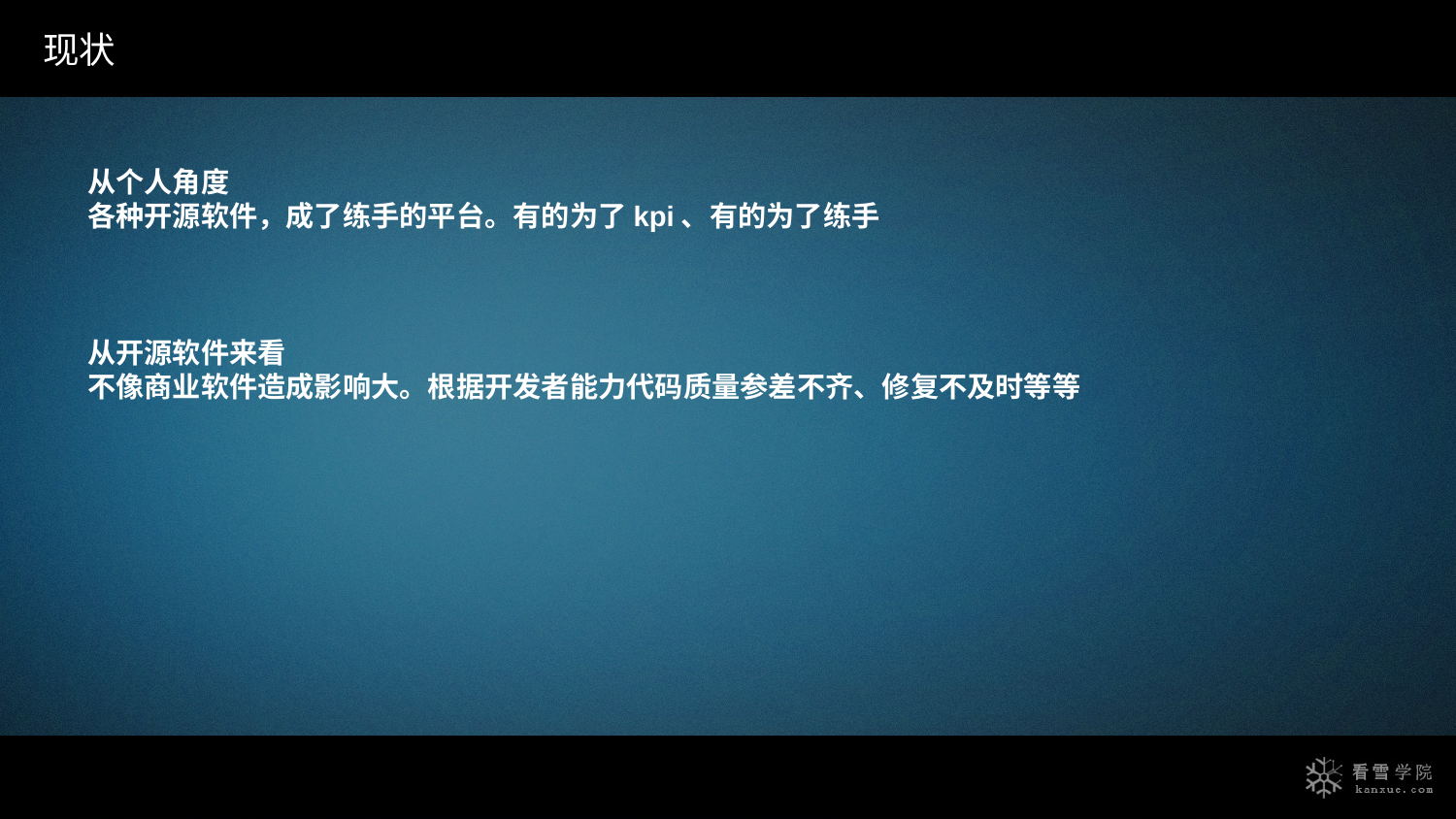

现状
从个人角度
各种开源软件，成了练手的平台。有的为了kpi、有的为了练手

从开源软件来看
不像商业软件造成影响大。根据开发者能力代码质量参差不齐、修复不及时等等